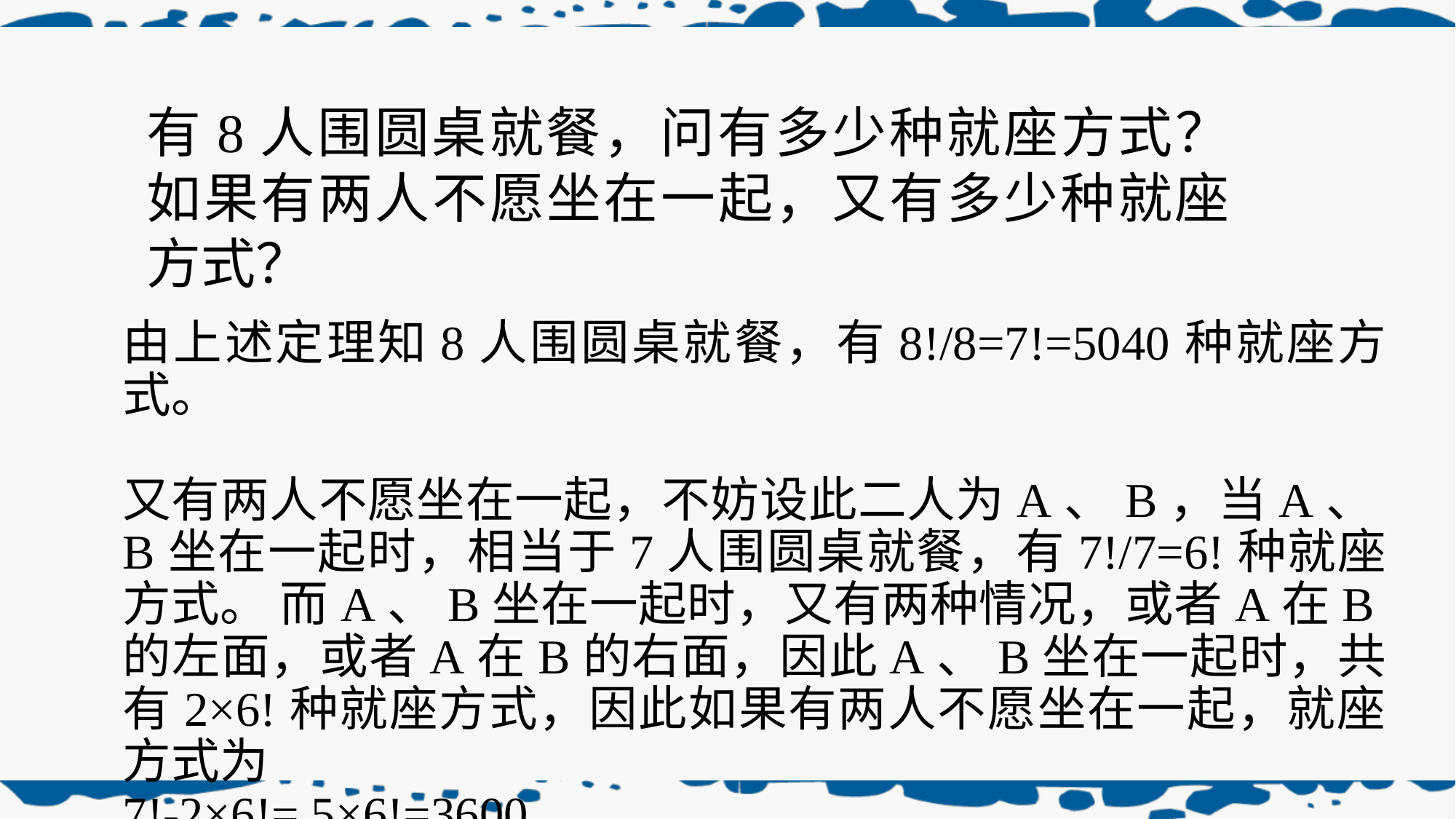

有8人围圆桌就餐，问有多少种就座方式？如果有两人不愿坐在一起，又有多少种就座方式？
由上述定理知8人围圆桌就餐，有8!/8=7!=5040种就座方式。

又有两人不愿坐在一起，不妨设此二人为A、B，当A、B坐在一起时，相当于7人围圆桌就餐，有7!/7=6!种就座方式。 而A、B坐在一起时，又有两种情况，或者A在B的左面，或者A在B的右面，因此A、B坐在一起时，共有2×6!种就座方式，因此如果有两人不愿坐在一起，就座方式为
7!-2×6!= 5×6!=3600